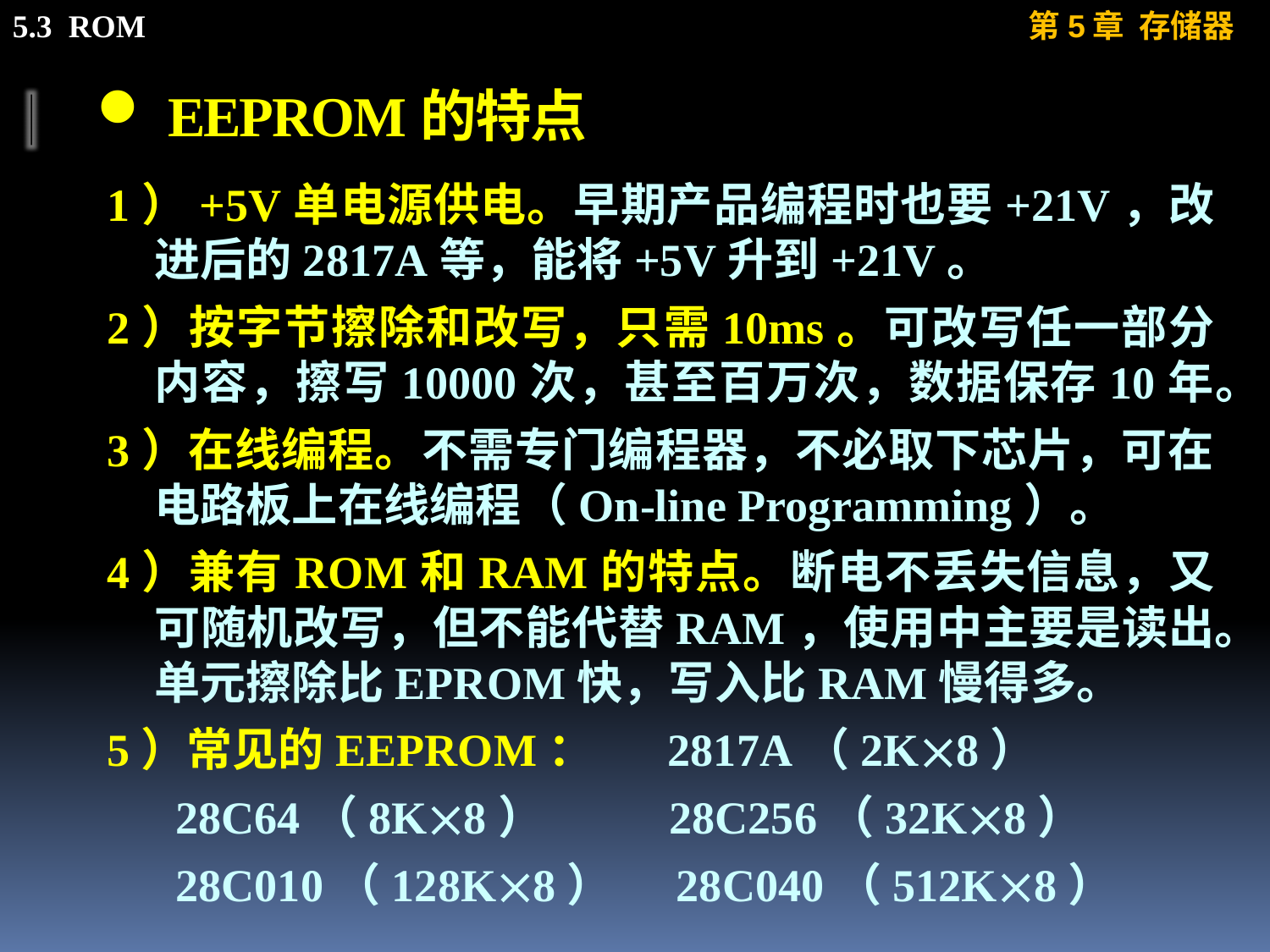

# EEPROM的特点
1）+5V单电源供电。早期产品编程时也要+21V，改进后的2817A等，能将+5V升到+21V。
2）按字节擦除和改写，只需10ms。可改写任一部分内容，擦写10000次，甚至百万次，数据保存10年。
3）在线编程。不需专门编程器，不必取下芯片，可在电路板上在线编程（On-line Programming）。
4）兼有ROM和RAM的特点。断电不丢失信息，又可随机改写，但不能代替RAM，使用中主要是读出。单元擦除比EPROM快，写入比RAM慢得多。
5）常见的EEPROM：      2817A（2K×8）
      28C64（8K×8）           28C256（32K×8）
      28C010（128K×8）     28C040（512K×8）